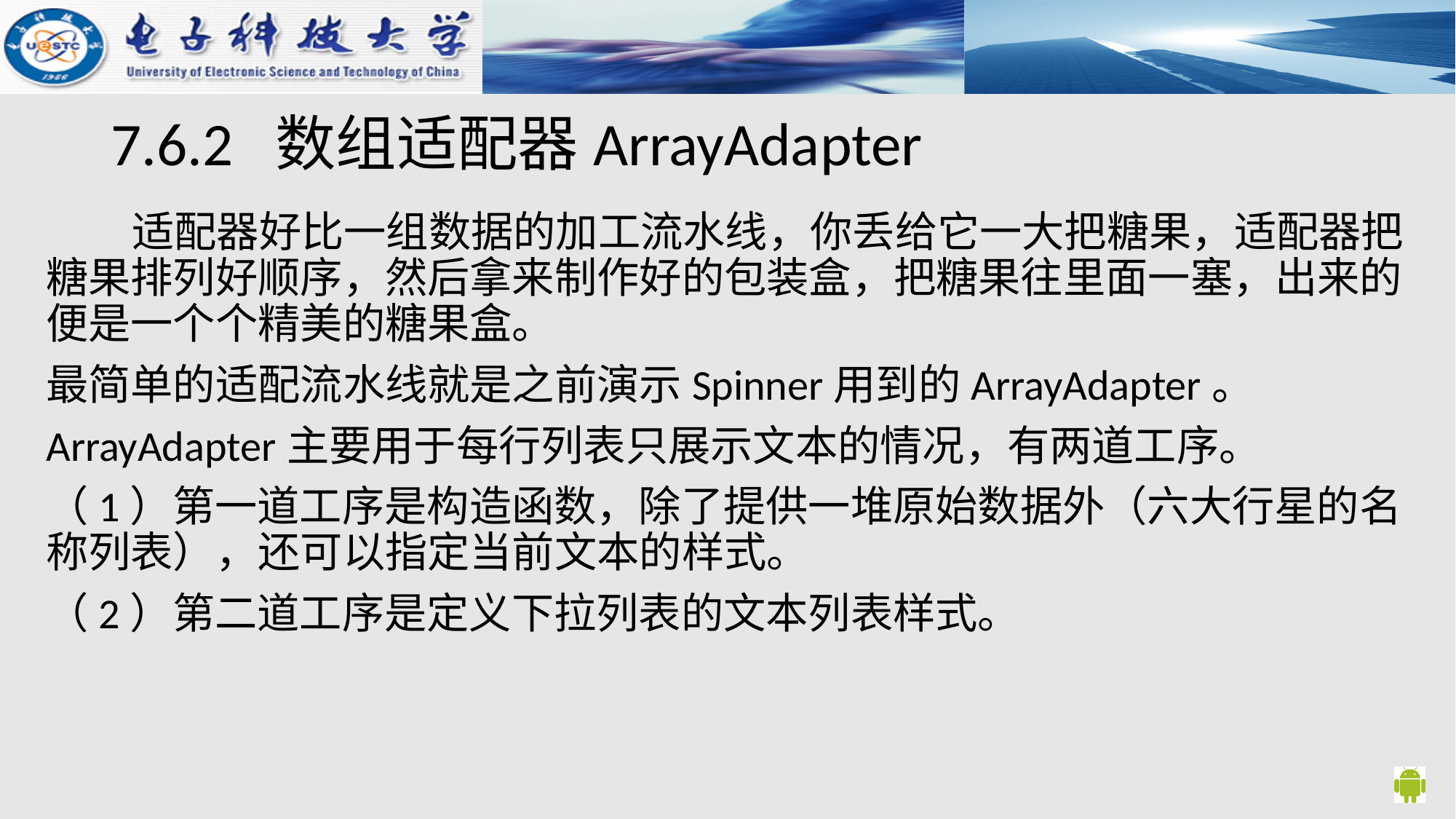

# 7.6.2  数组适配器ArrayAdapter
        适配器好比一组数据的加工流水线，你丢给它一大把糖果，适配器把糖果排列好顺序，然后拿来制作好的包装盒，把糖果往里面一塞，出来的便是一个个精美的糖果盒。
最简单的适配流水线就是之前演示Spinner用到的ArrayAdapter。
ArrayAdapter主要用于每行列表只展示文本的情况，有两道工序。
（1）第一道工序是构造函数，除了提供一堆原始数据外（六大行星的名称列表），还可以指定当前文本的样式。
（2）第二道工序是定义下拉列表的文本列表样式。